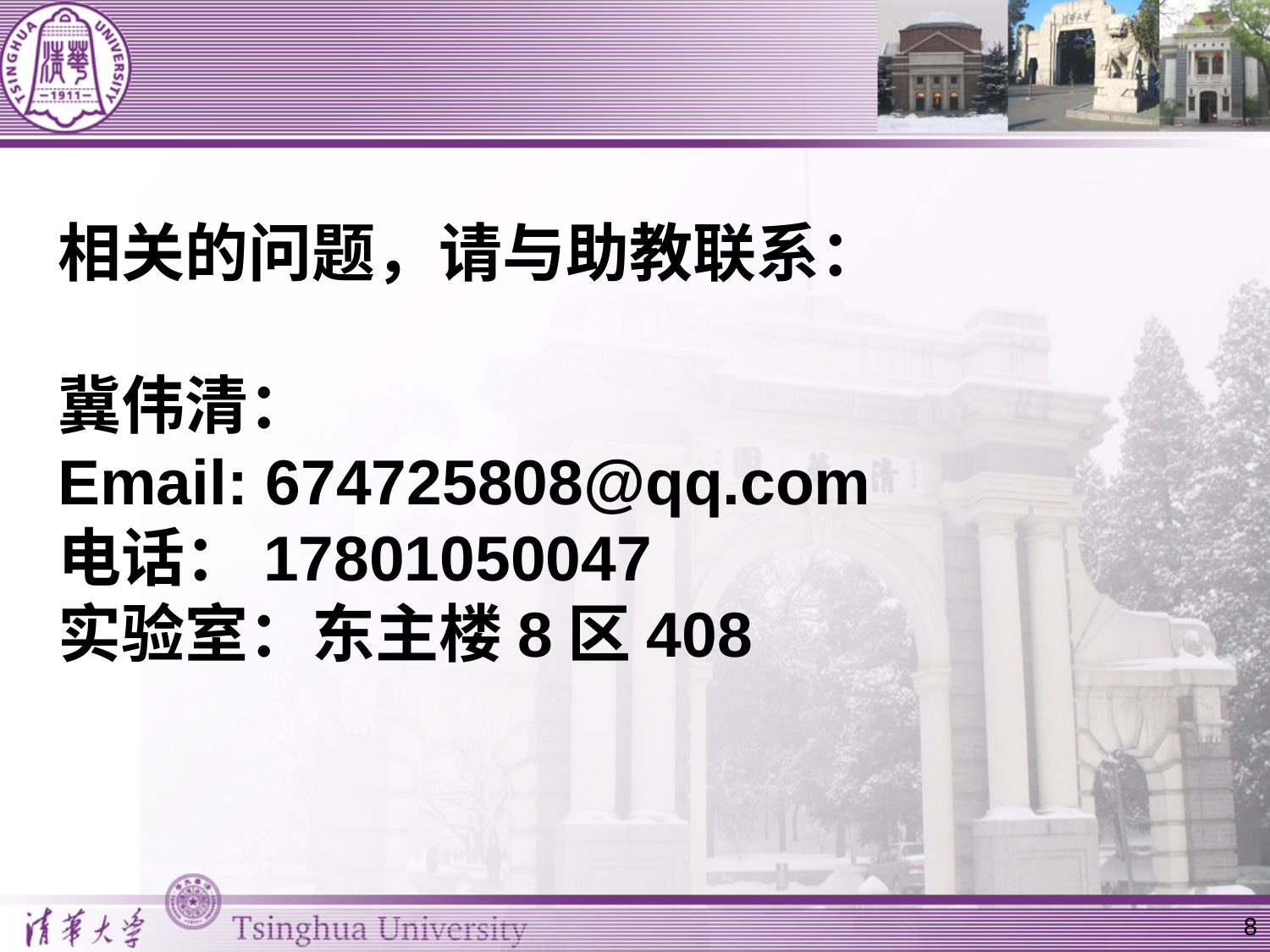

# 相关的问题，请与助教联系： 冀伟清： Email: 674725808@qq.com 电话：17801050047 实验室：东主楼8区408
8